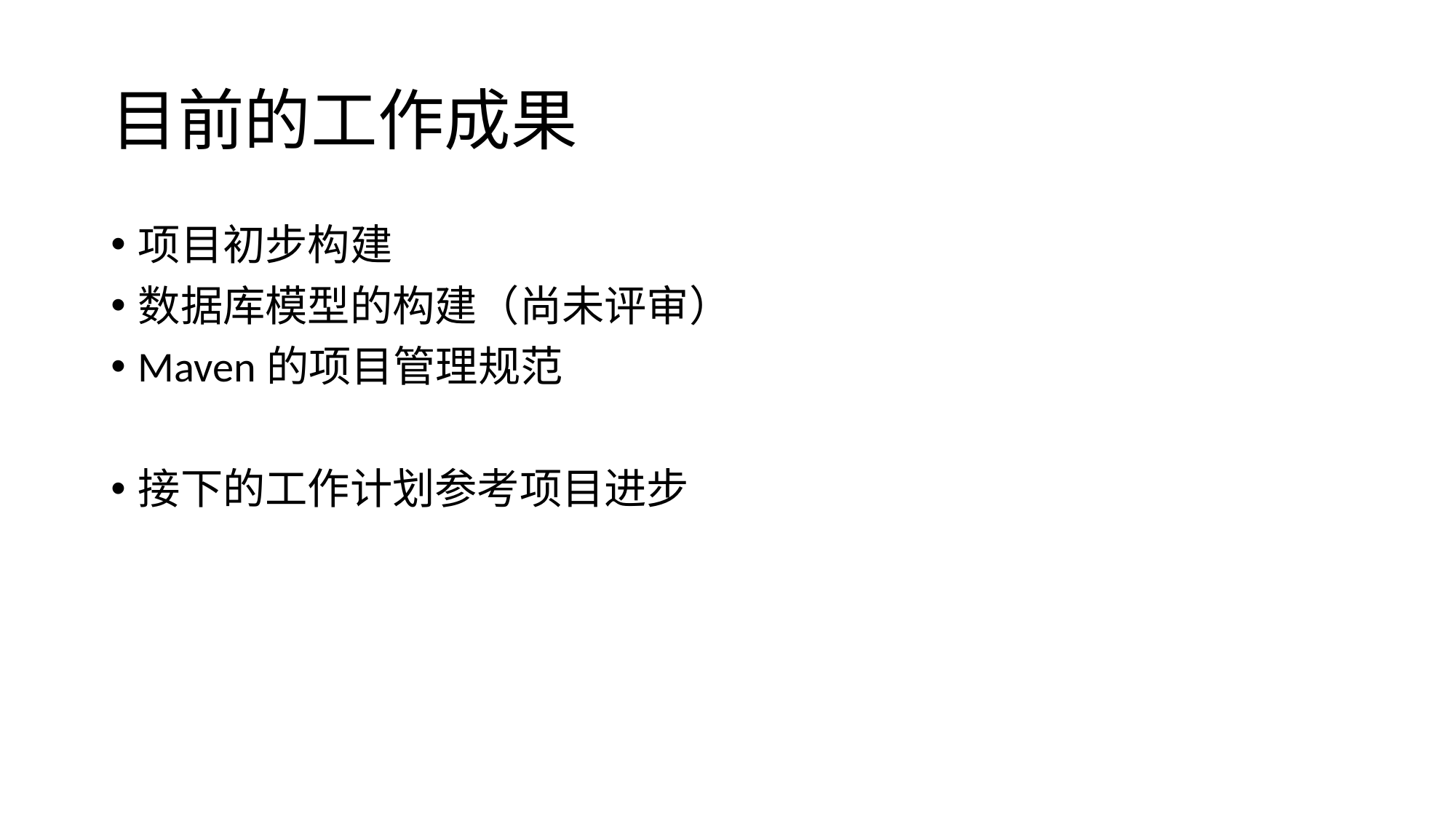

# 目前的工作成果
项目初步构建
数据库模型的构建（尚未评审）
Maven的项目管理规范

接下的工作计划参考项目进步